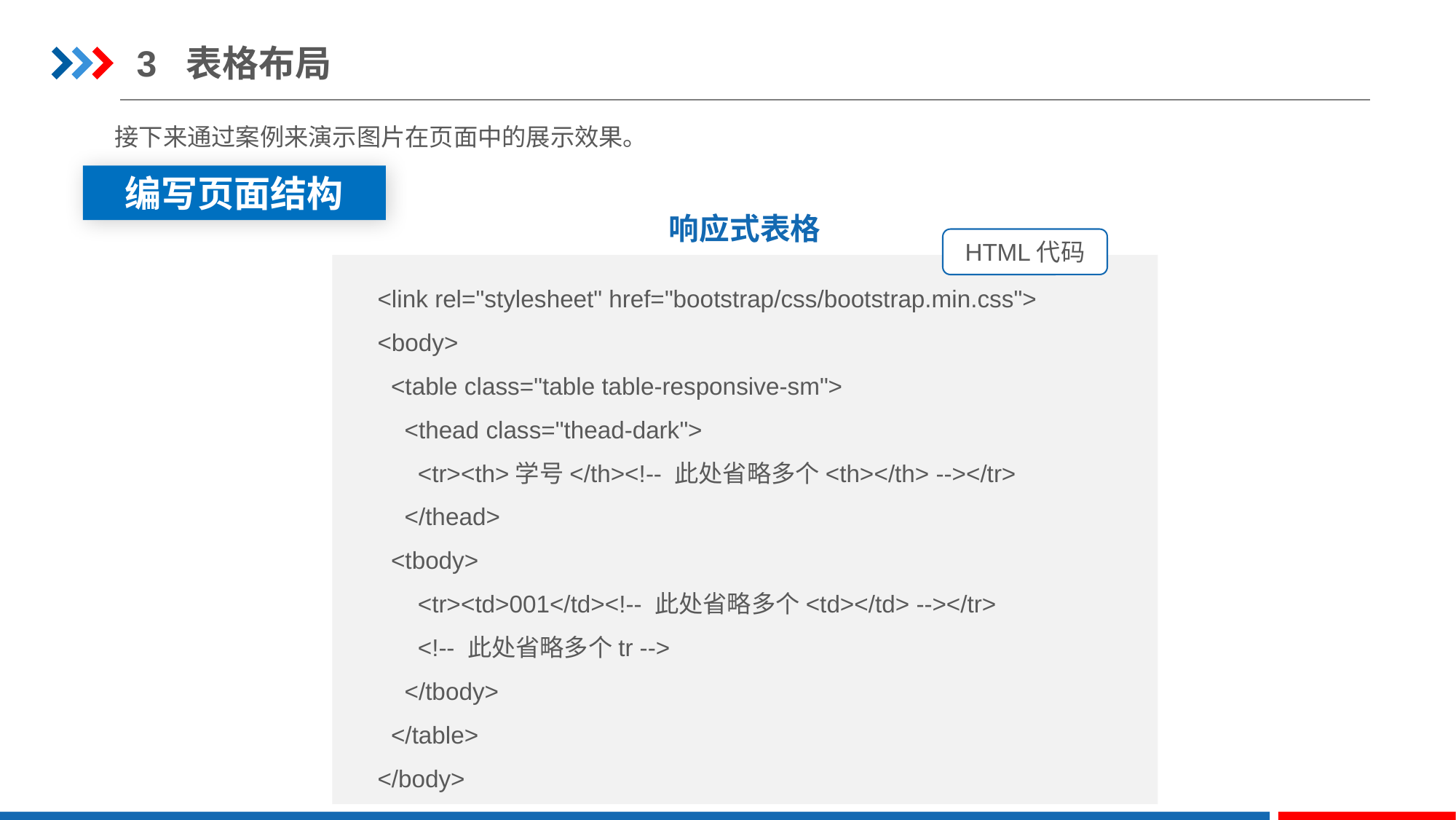

3  表格布局
接下来通过案例来演示图片在页面中的展示效果。
编写页面结构
响应式表格
HTML代码

<link rel="stylesheet" href="bootstrap/css/bootstrap.min.css">
<body>
  <table class="table table-responsive-sm">
    <thead class="thead-dark">
      <tr><th>学号</th><!-- 此处省略多个<th></th> --></tr>
    </thead>
  <tbody>
      <tr><td>001</td><!-- 此处省略多个<td></td> --></tr>
      <!-- 此处省略多个tr -->
    </tbody>
  </table>
</body>